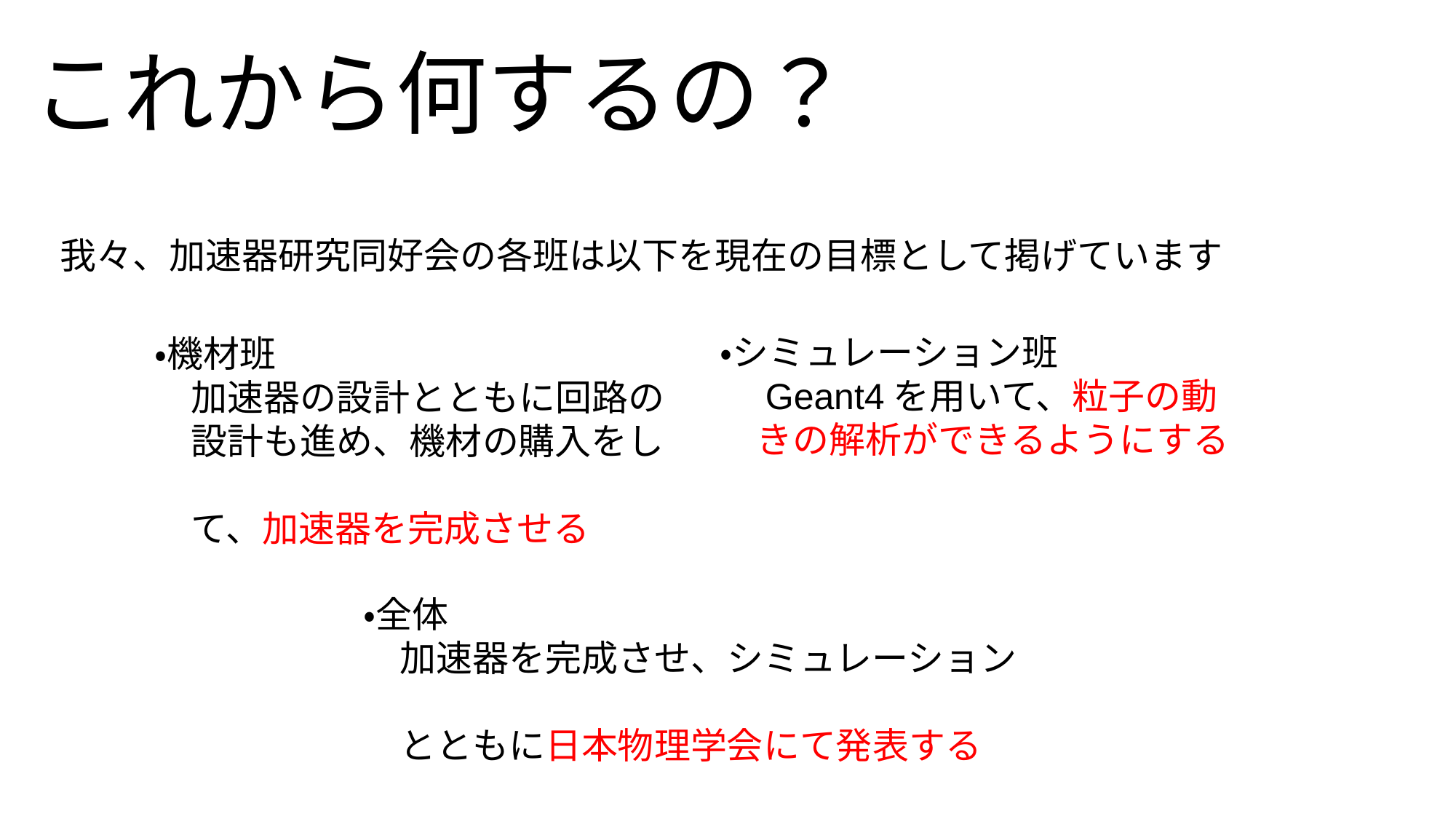

これから何するの？
我々、加速器研究同好会の各班は以下を現在の目標として掲げています
・シミュレーション班
　Geant4を用いて、粒子の動
　きの解析ができるようにする

・機材班
　加速器の設計とともに回路の
　設計も進め、機材の購入をし
　て、加速器を完成させる

・全体
　加速器を完成させ、シミュレーション
　とともに日本物理学会にて発表する